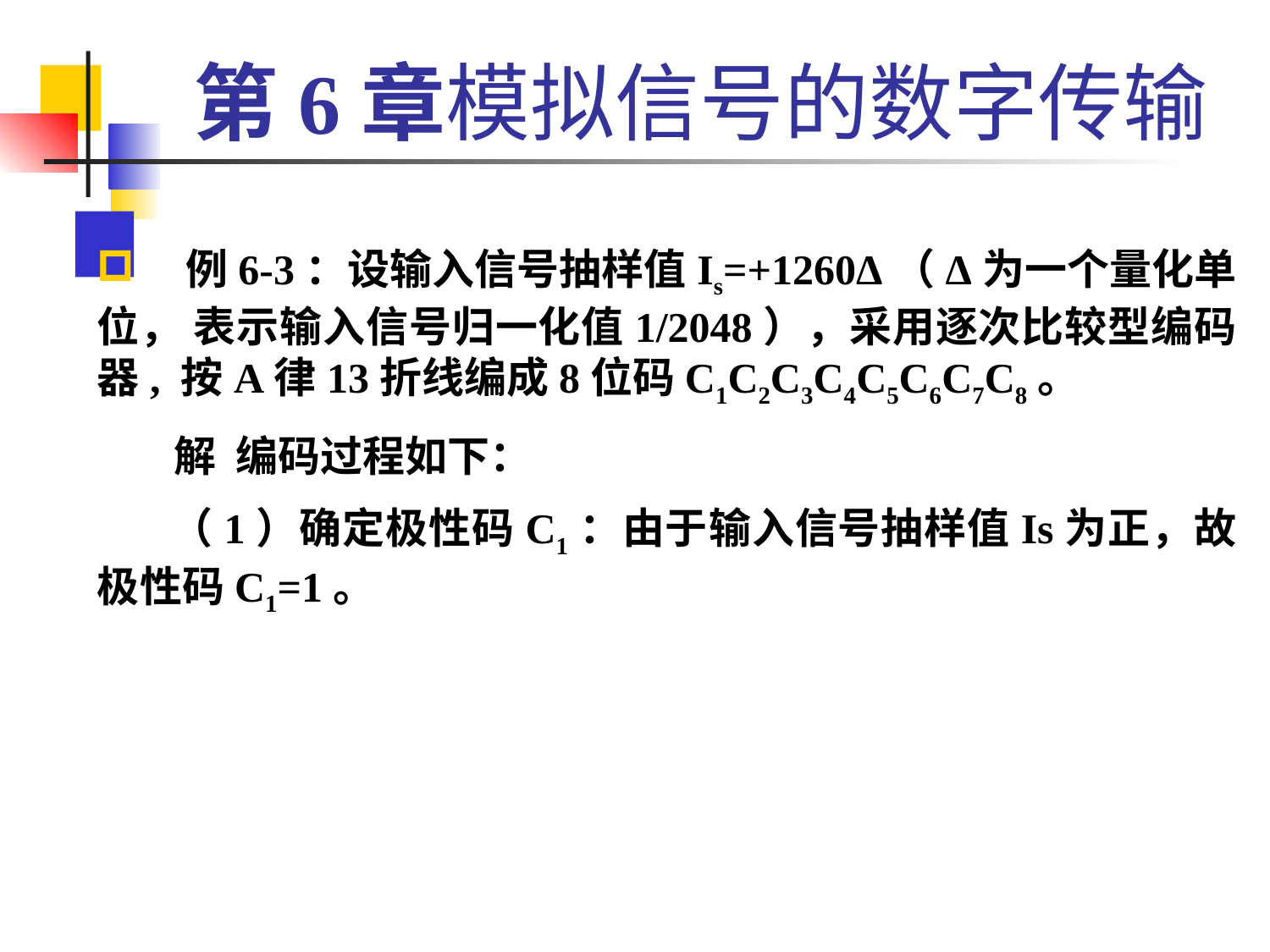

第6章模拟信号的数字传输
    例6-3：设输入信号抽样值Is=+1260Δ（Δ为一个量化单位， 表示输入信号归一化值1/2048），采用逐次比较型编码器, 按A律13折线编成8位码C1C2C3C4C5C6C7C8。
       解  编码过程如下：
      （1）确定极性码C1：由于输入信号抽样值Is为正，故极性码C1=1。